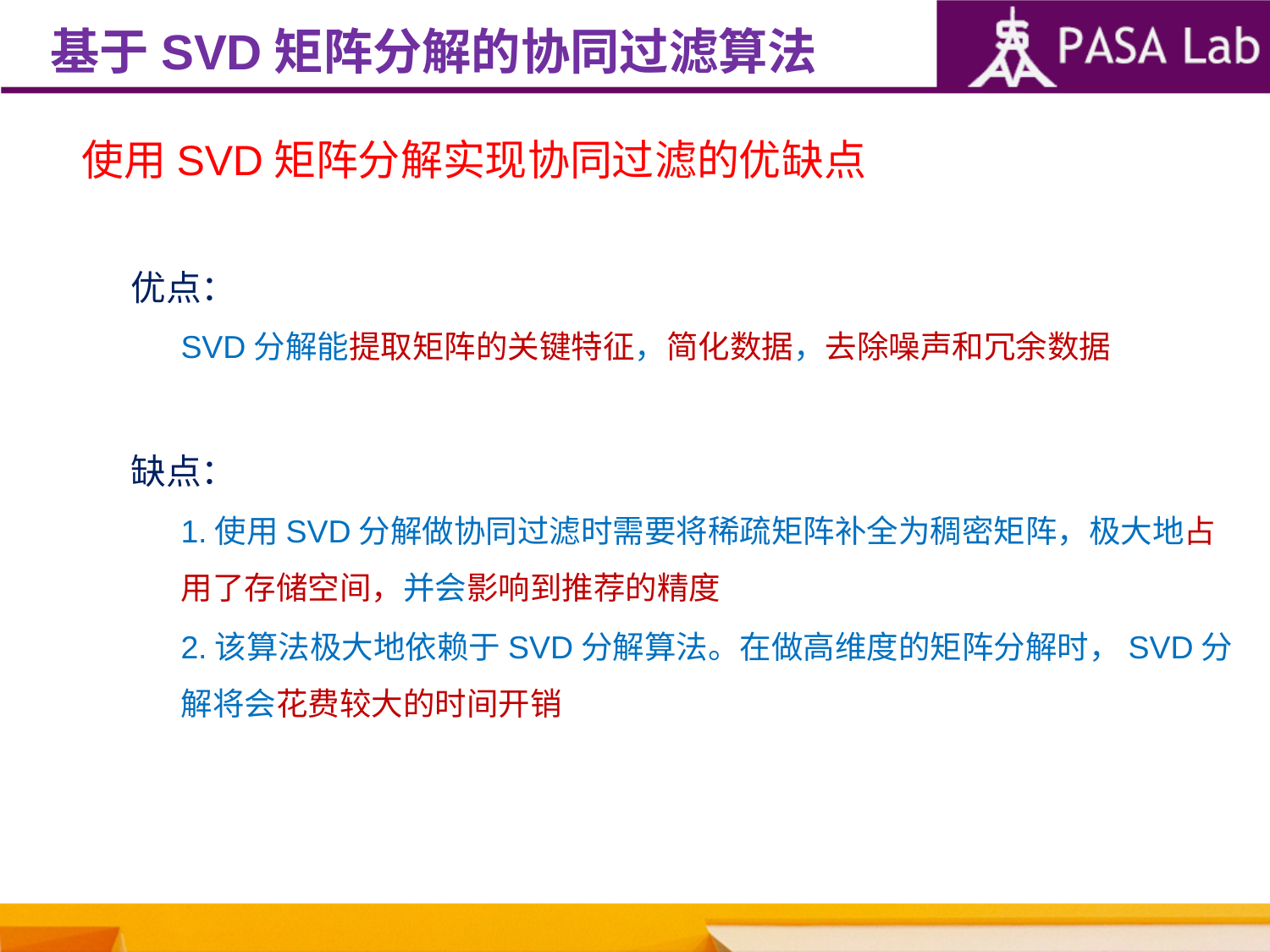

基于SVD矩阵分解的协同过滤算法

使用SVD矩阵分解实现协同过滤的优缺点
优点：
SVD分解能提取矩阵的关键特征，简化数据，去除噪声和冗余数据
缺点：
1.使用SVD分解做协同过滤时需要将稀疏矩阵补全为稠密矩阵，极大地占用了存储空间，并会影响到推荐的精度
2.该算法极大地依赖于SVD分解算法。在做高维度的矩阵分解时，SVD分解将会花费较大的时间开销